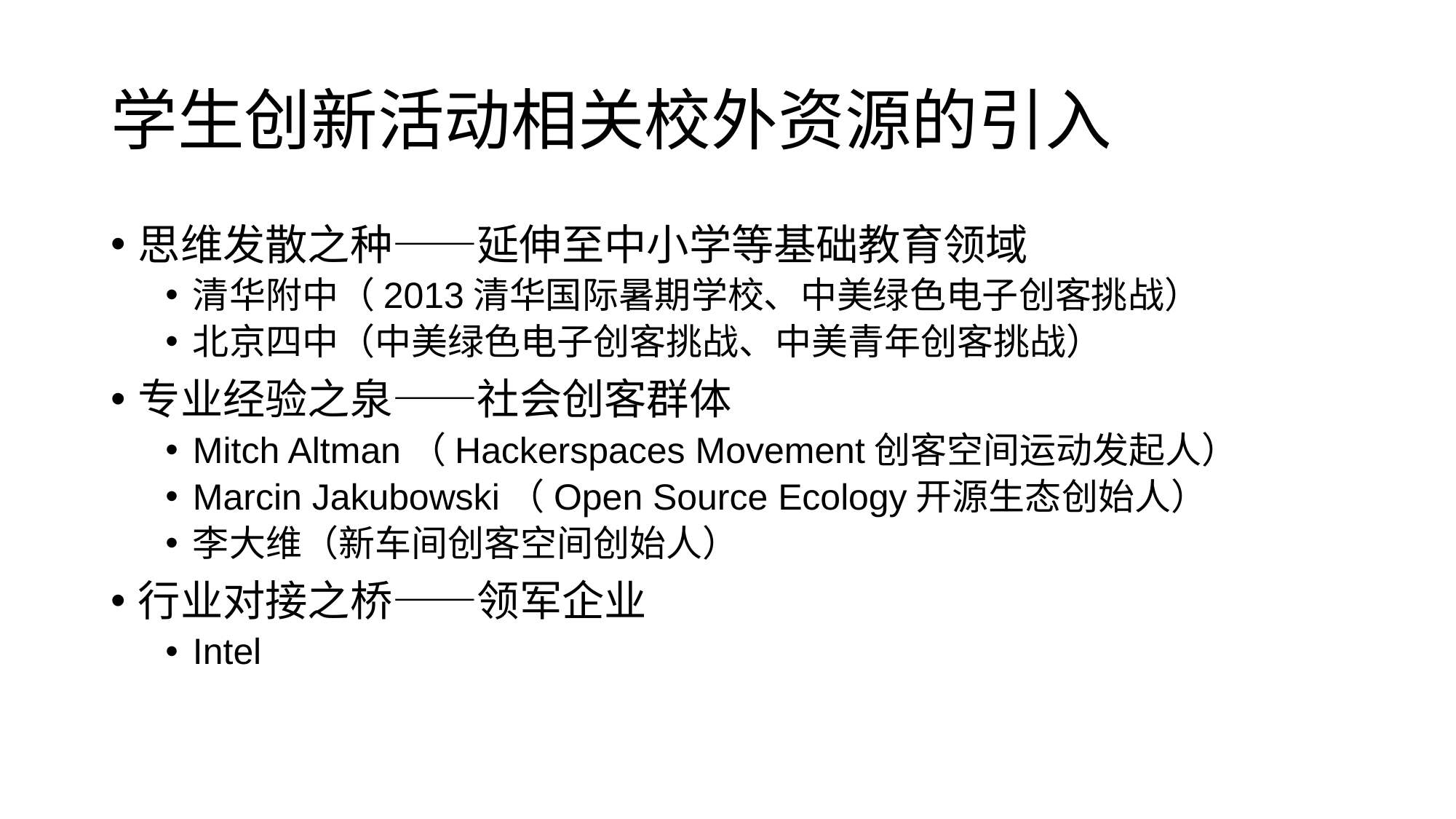

# 学生创新活动相关校外资源的引入
思维发散之种——延伸至中小学等基础教育领域
清华附中（2013清华国际暑期学校、中美绿色电子创客挑战）
北京四中（中美绿色电子创客挑战、中美青年创客挑战）
专业经验之泉——社会创客群体
Mitch Altman（Hackerspaces Movement创客空间运动发起人）
Marcin Jakubowski（Open Source Ecology开源生态创始人）
李大维（新车间创客空间创始人）
行业对接之桥——领军企业
Intel